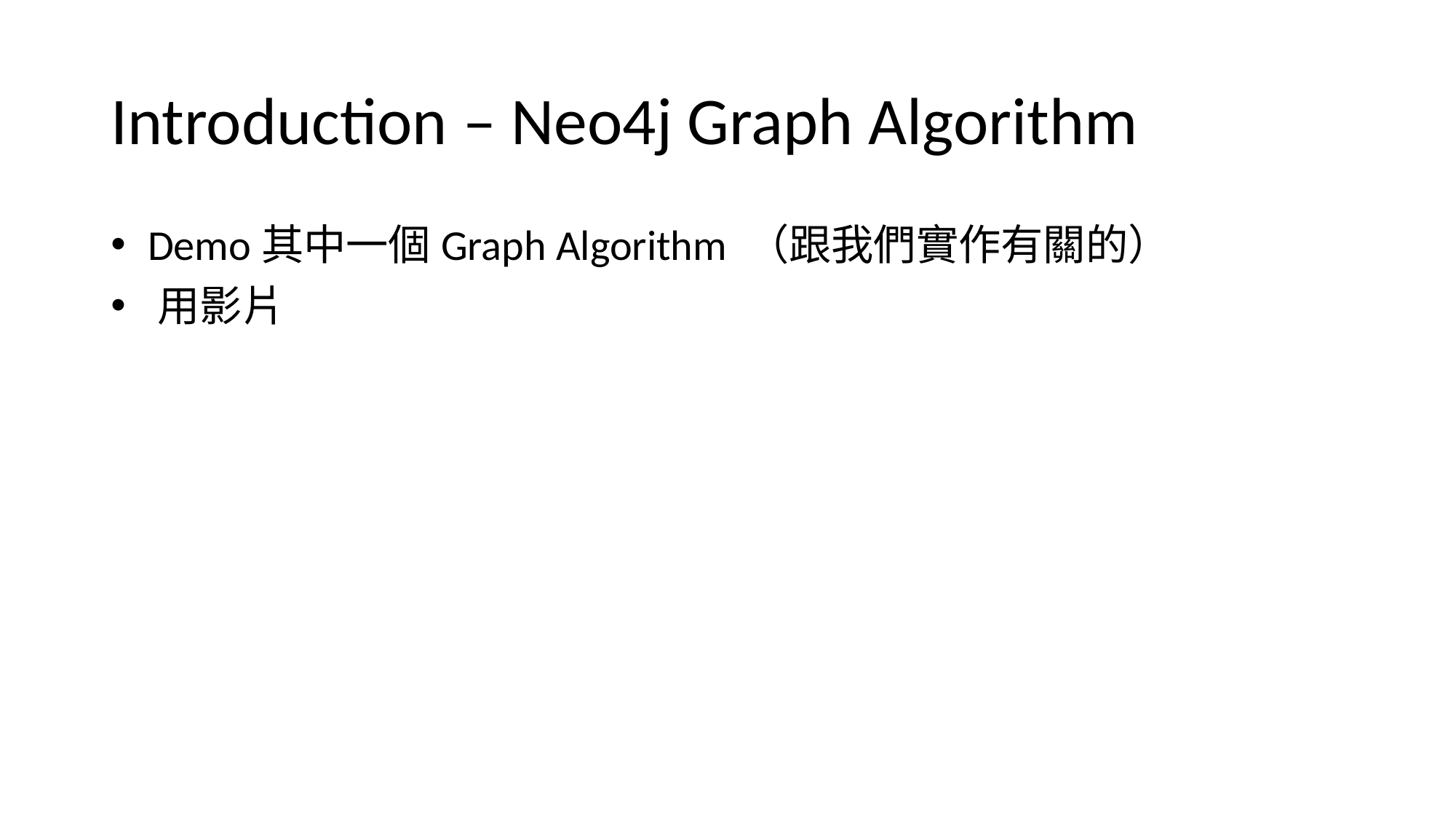

# Introduction – Neo4j Graph Algorithm
 Demo其中一個Graph Algorithm （跟我們實作有關的）
 用影片